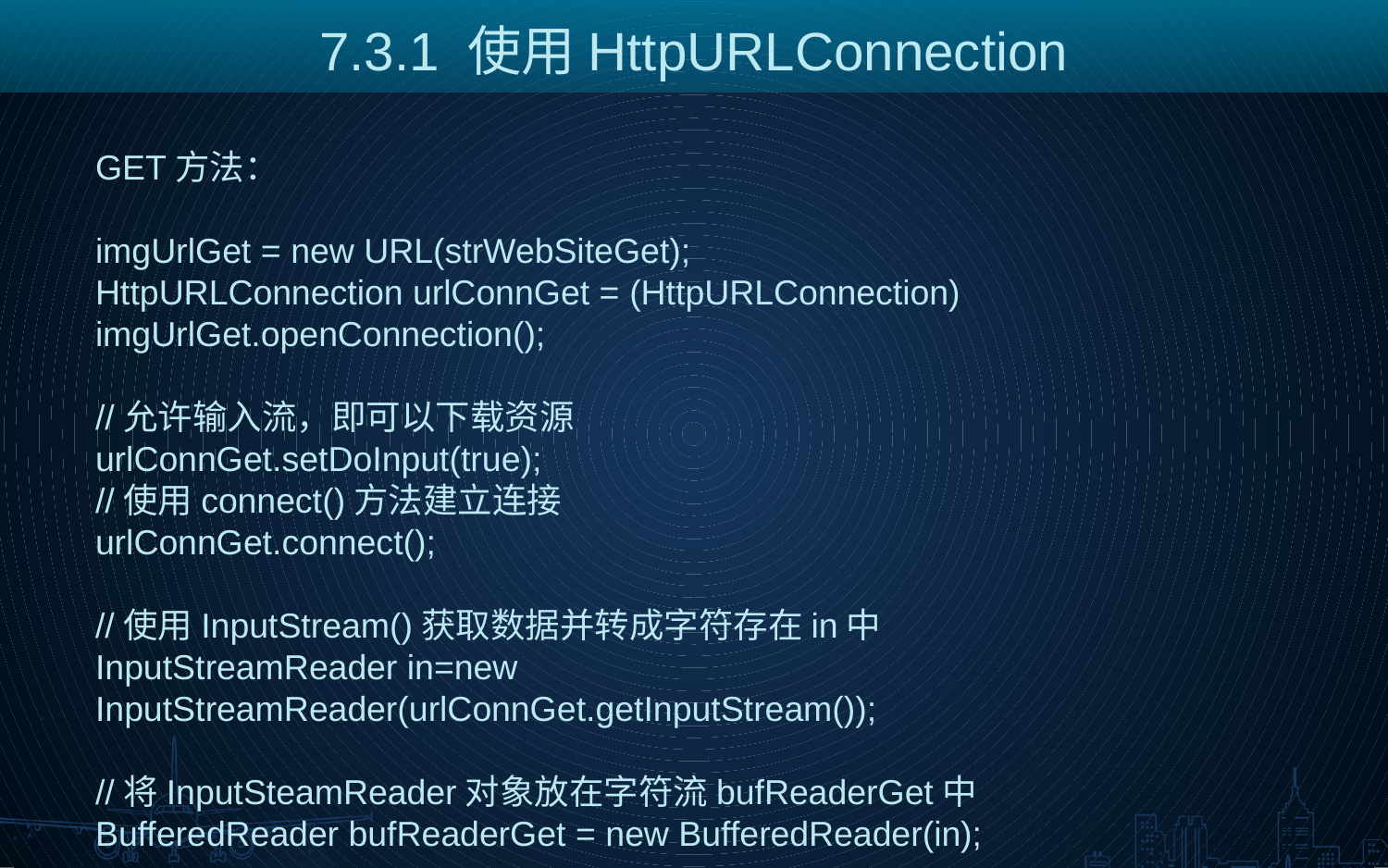

7.3.1 使用HttpURLConnection
GET方法：

imgUrlGet = new URL(strWebSiteGet);
HttpURLConnection urlConnGet = (HttpURLConnection) imgUrlGet.openConnection();

//允许输入流，即可以下载资源
urlConnGet.setDoInput(true);
//使用connect()方法建立连接
urlConnGet.connect();

//使用InputStream()获取数据并转成字符存在in中
InputStreamReader in=new InputStreamReader(urlConnGet.getInputStream());

//将InputSteamReader对象放在字符流bufReaderGet中
BufferedReader bufReaderGet = new BufferedReader(in);